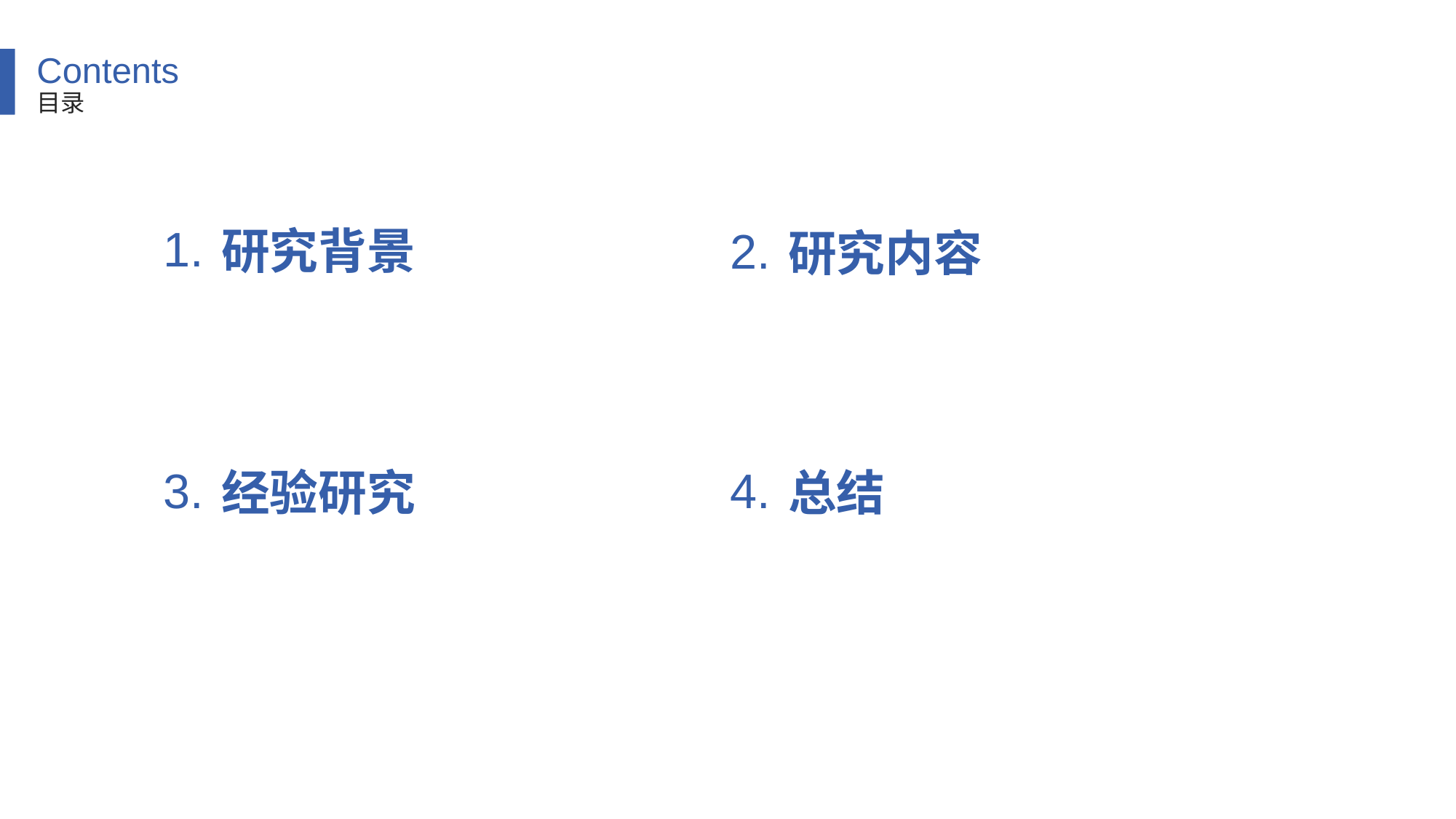

Contents
目录
1.
研究背景
2.
研究内容
3.
经验研究
4.
总结